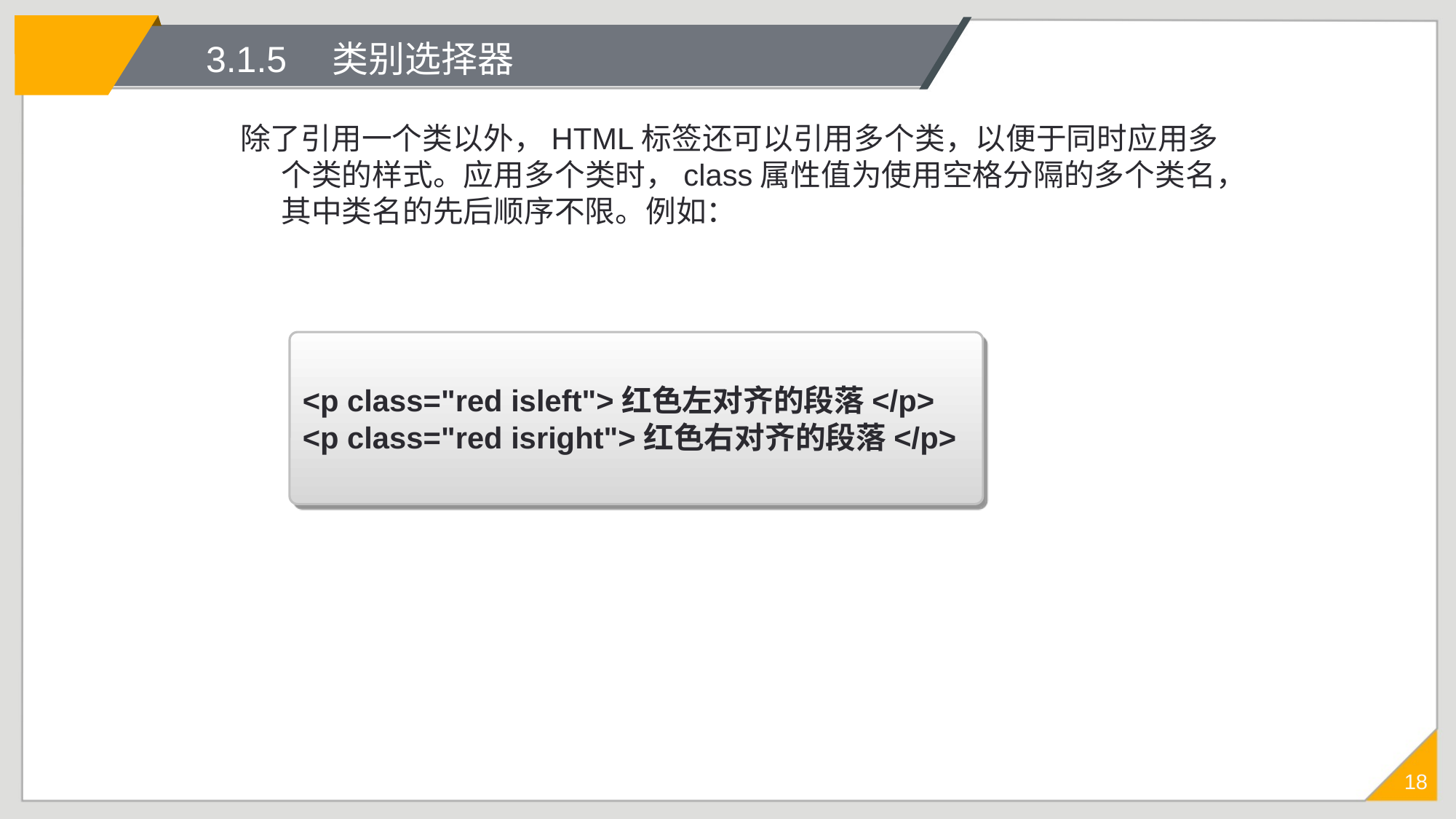

# 3.1.5　类别选择器
除了引用一个类以外，HTML标签还可以引用多个类，以便于同时应用多个类的样式。应用多个类时，class属性值为使用空格分隔的多个类名，其中类名的先后顺序不限。例如：

<p class="red isleft">红色左对齐的段落</p>
<p class="red isright">红色右对齐的段落</p>